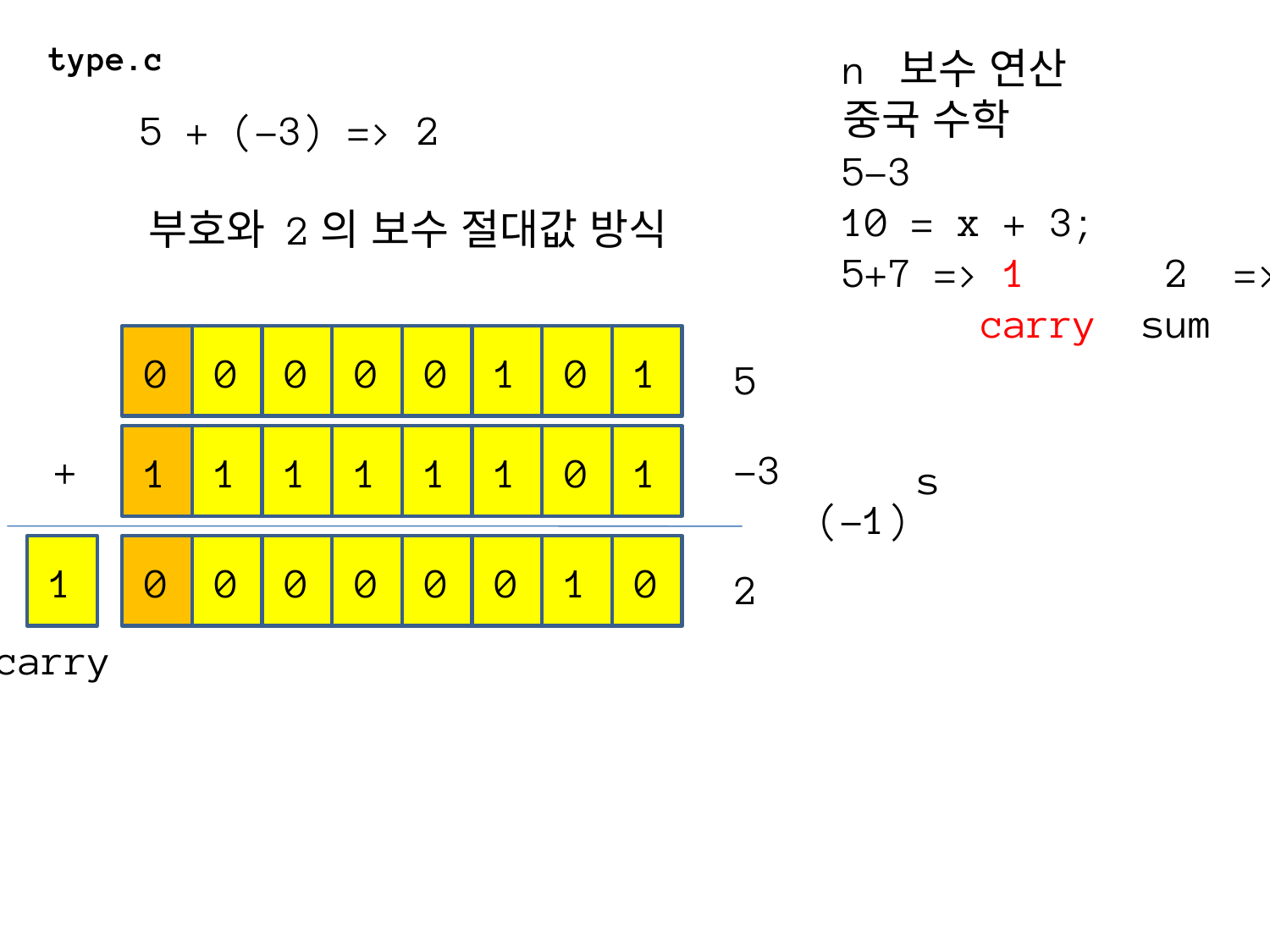

type.c
n 보수 연산
중국 수학
5-3
10 = x + 3;
5+7 => 1      2  => 2
      carry  sum
5 + (-3) => 2
부호와 2의 보수 절대값 방식
0
0
0
0
0
1
0
1
5
1
1
1
1
1
1
0
1
+
-3
s
(-1)
1
0
0
0
0
0
0
1
0
2
carry